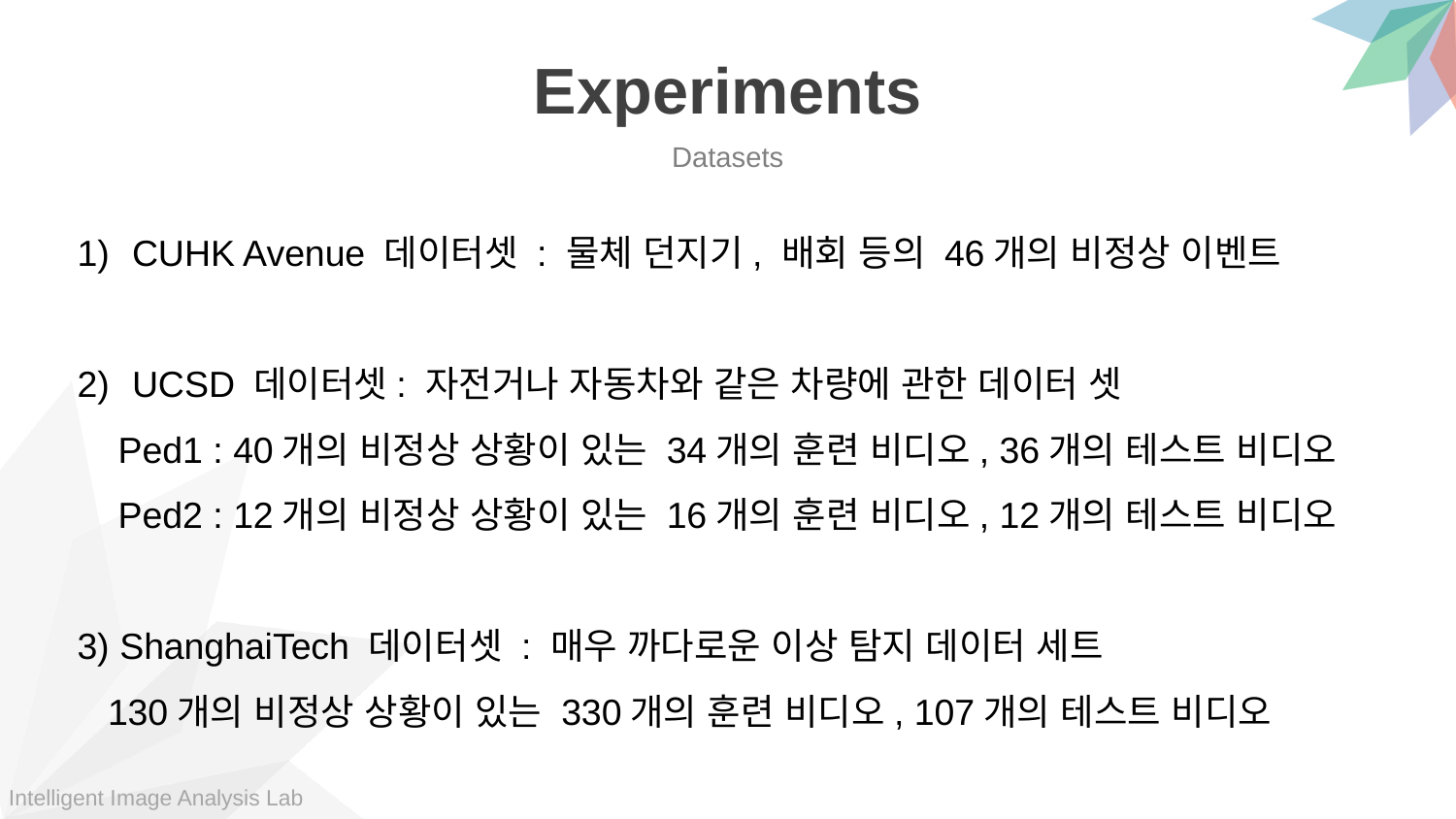

Experiments
Datasets
CUHK Avenue 데이터셋 : 물체 던지기, 배회 등의 46개의 비정상 이벤트

UCSD 데이터셋: 자전거나 자동차와 같은 차량에 관한 데이터 셋
    Ped1 : 40개의 비정상 상황이 있는 34개의 훈련 비디오, 36개의 테스트 비디오
    Ped2 : 12개의 비정상 상황이 있는 16개의 훈련 비디오, 12개의 테스트 비디오

3) ShanghaiTech 데이터셋 : 매우 까다로운 이상 탐지 데이터 세트
   130개의 비정상 상황이 있는 330개의 훈련 비디오, 107개의 테스트 비디오